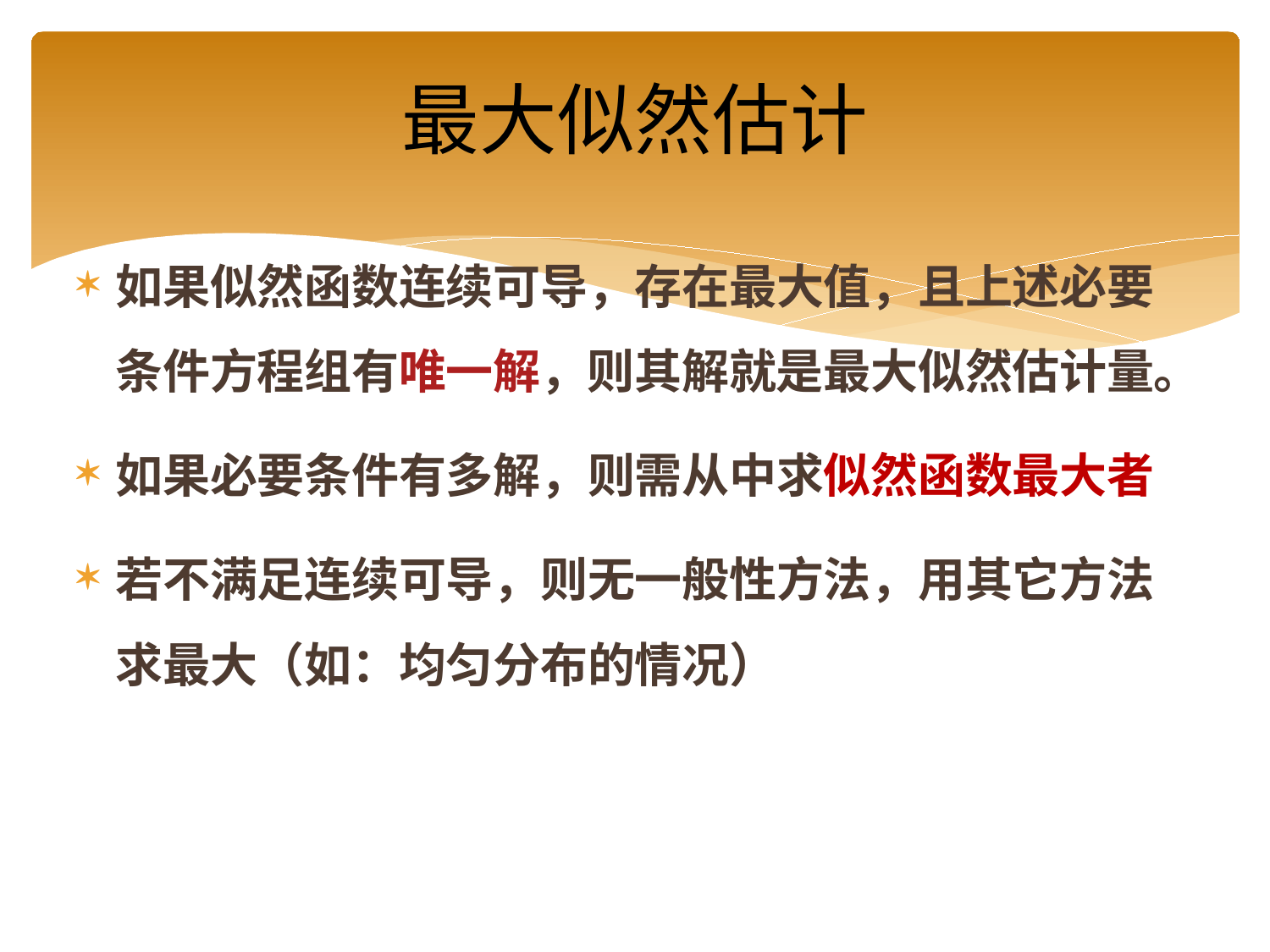

# 最大似然估计
如果似然函数连续可导，存在最大值，且上述必要条件方程组有唯一解，则其解就是最大似然估计量。
如果必要条件有多解，则需从中求似然函数最大者
若不满足连续可导，则无一般性方法，用其它方法求最大（如：均匀分布的情况）